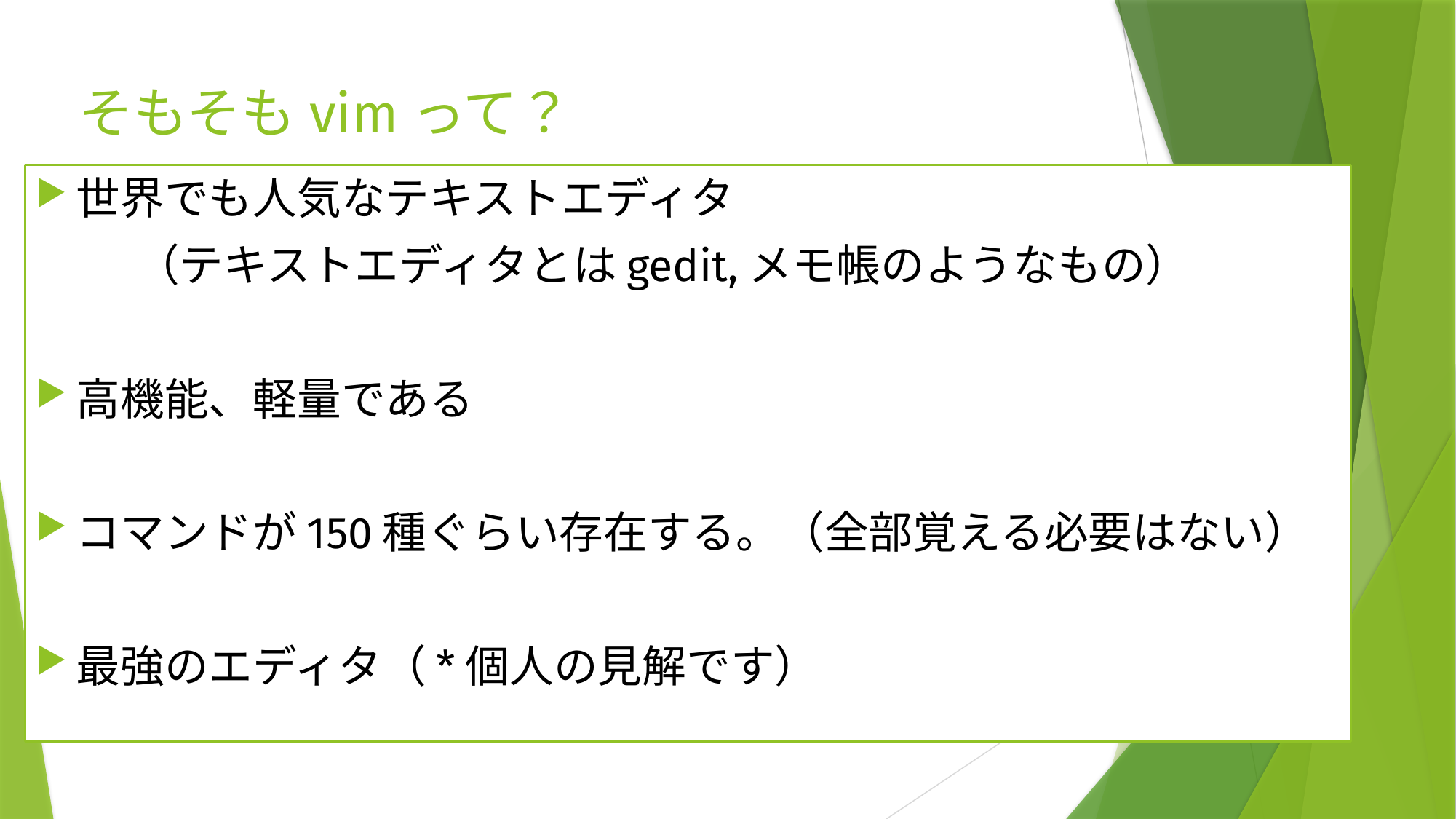

# そもそもvimって？
世界でも人気なテキストエディタ
	（テキストエディタとはgedit,メモ帳のようなもの）

高機能、軽量である

コマンドが150種ぐらい存在する。（全部覚える必要はない）

最強のエディタ（*個人の見解です）